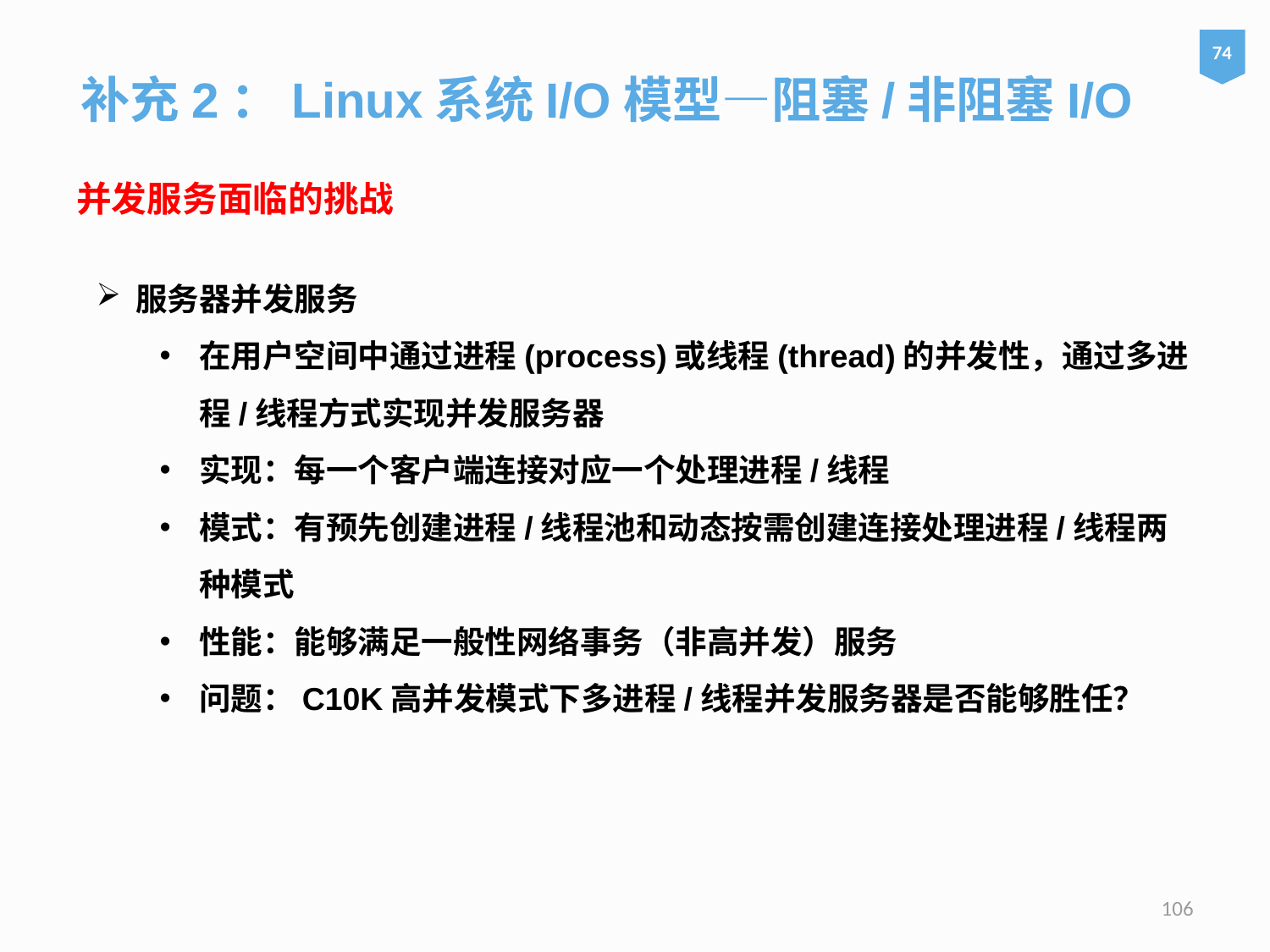

补充2：Linux系统I/O模型—阻塞/非阻塞I/O
74
并发服务面临的挑战

服务器并发服务
在用户空间中通过进程(process)或线程(thread)的并发性，通过多进程/线程方式实现并发服务器
实现：每一个客户端连接对应一个处理进程/线程
模式：有预先创建进程/线程池和动态按需创建连接处理进程/线程两种模式
性能：能够满足一般性网络事务（非高并发）服务
问题：C10K高并发模式下多进程/线程并发服务器是否能够胜任？

106